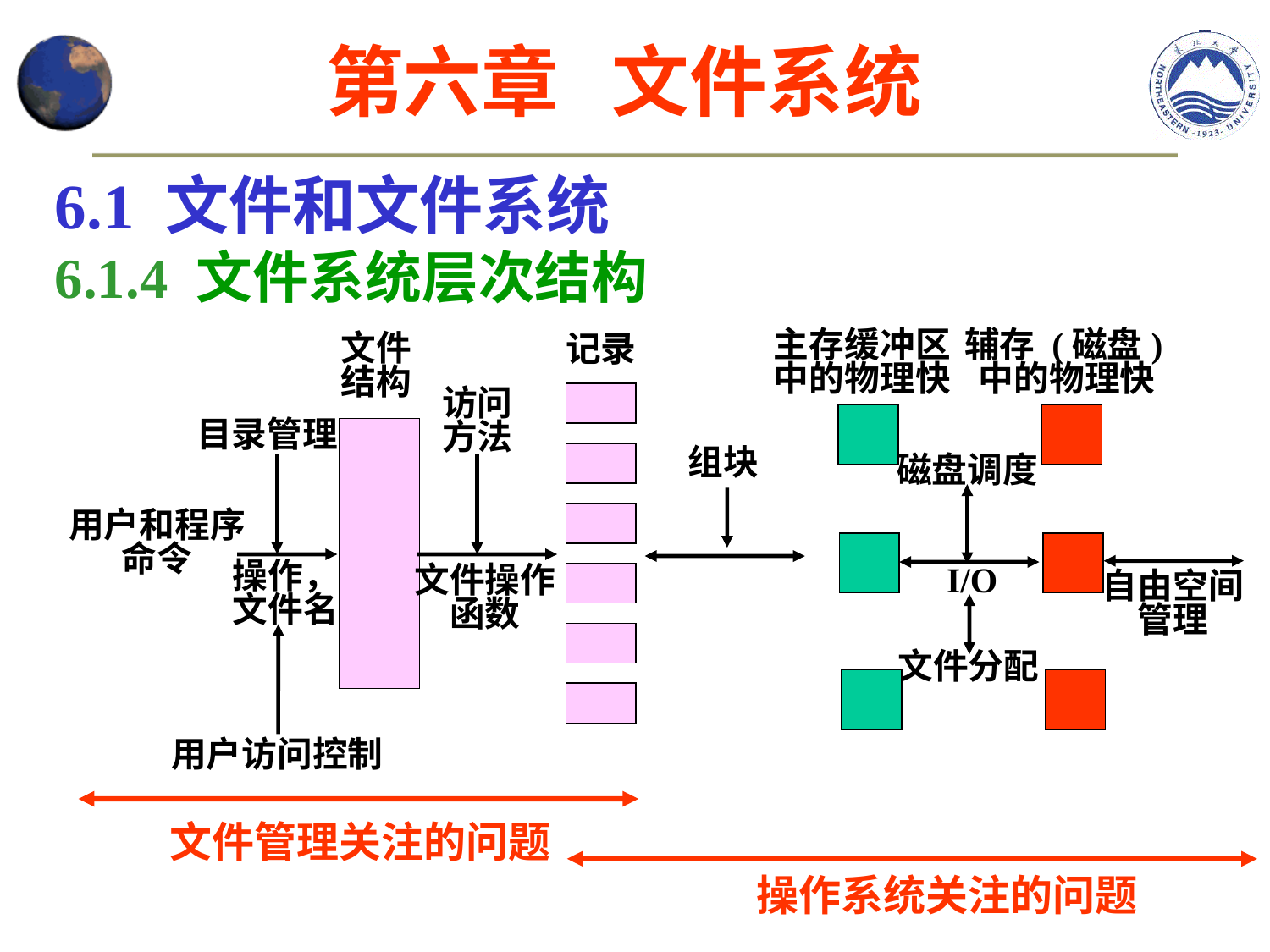

第六章   文件系统
6.1 文件和文件系统
6.1.4 文件系统层次结构
主存缓冲区中的物理快
辅存 (磁盘)中的物理快

磁盘调度

I/O

自由空间管理

文件分配

文件结构

记录

访问方法

文件操作函数
目录管理

操作，文件名

用户访问控制
组块

用户和程序命令

文件管理关注的问题

操作系统关注的问题